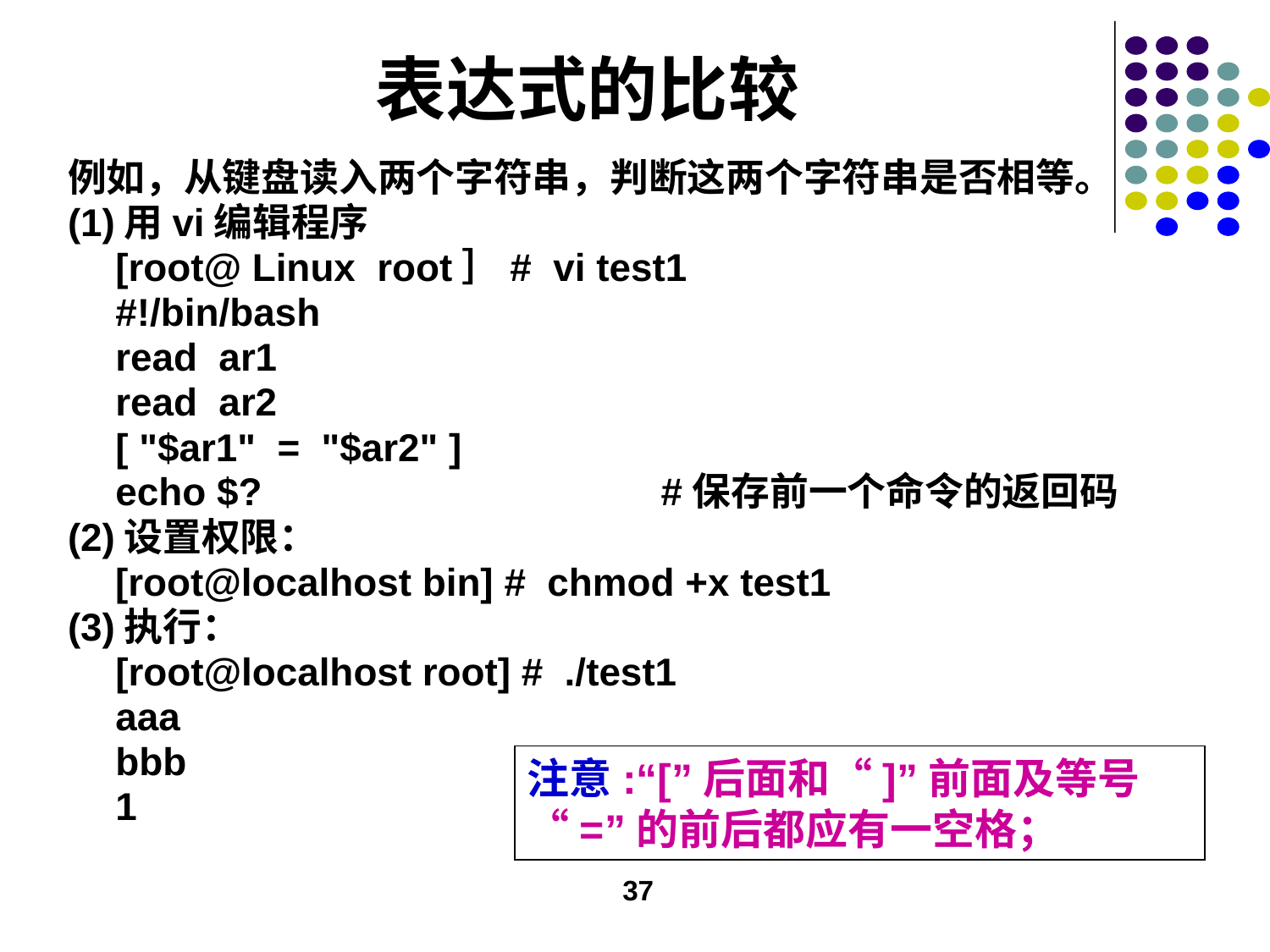

# 表达式的比较
例如，从键盘读入两个字符串，判断这两个字符串是否相等。
(1)用vi编辑程序
[root@ Linux  root］#  vi test1
#!/bin/bash
read  ar1
read  ar2
[ "$ar1"  =  "$ar2" ]
echo $?                                     #保存前一个命令的返回码
(2)设置权限：
	[root@localhost bin] #  chmod +x test1
(3)执行：
[root@localhost root] #  ./test1
aaa
bbb
1
注意:“[”后面和“]”前面及等号“=”的前后都应有一空格；
37